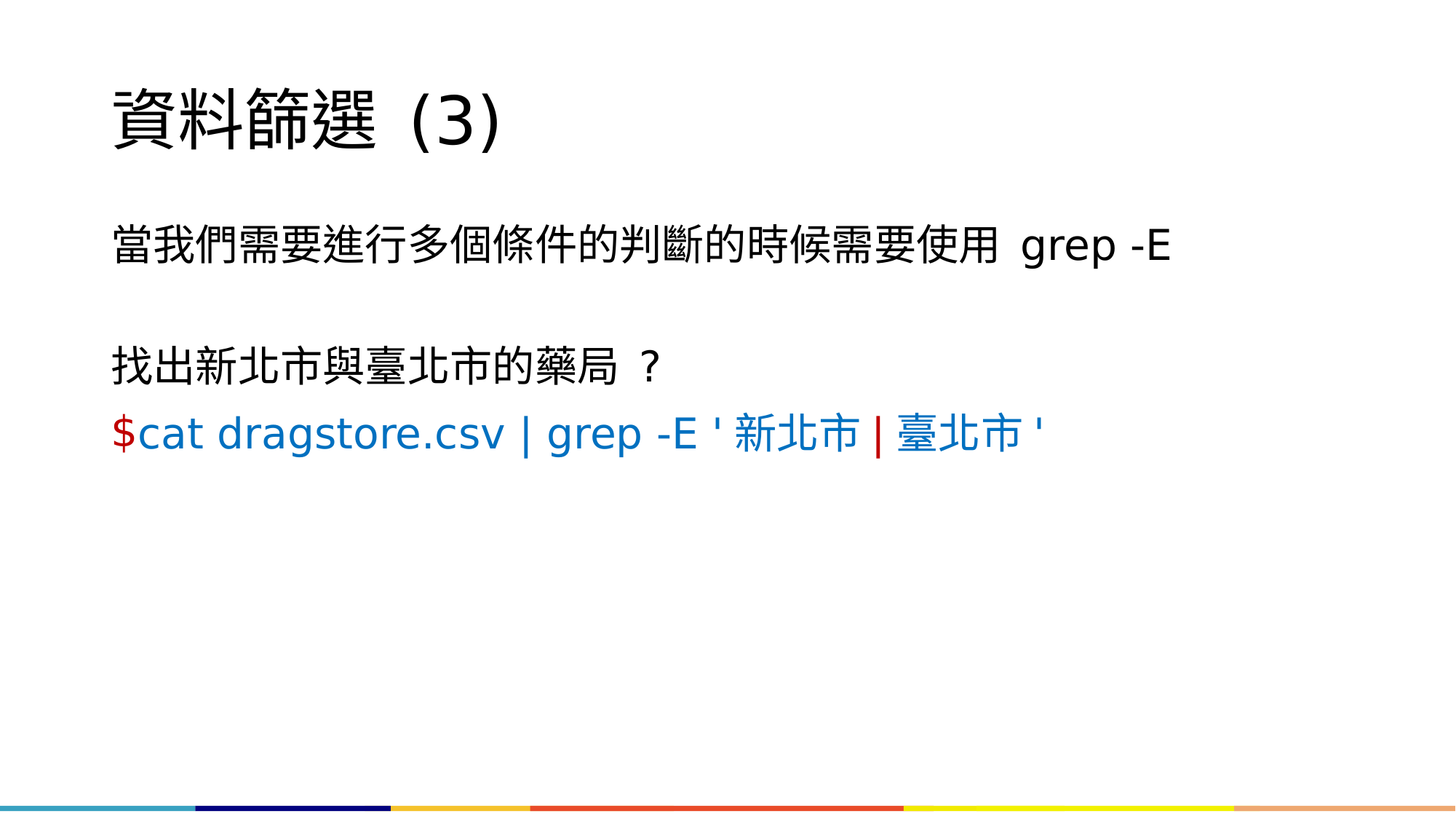

# 資料篩選 (3)
當我們需要進行多個條件的判斷的時候需要使用 grep -E

找出新北市與臺北市的藥局 ?
cat dragstore.csv | grep -E '新北市|臺北市'